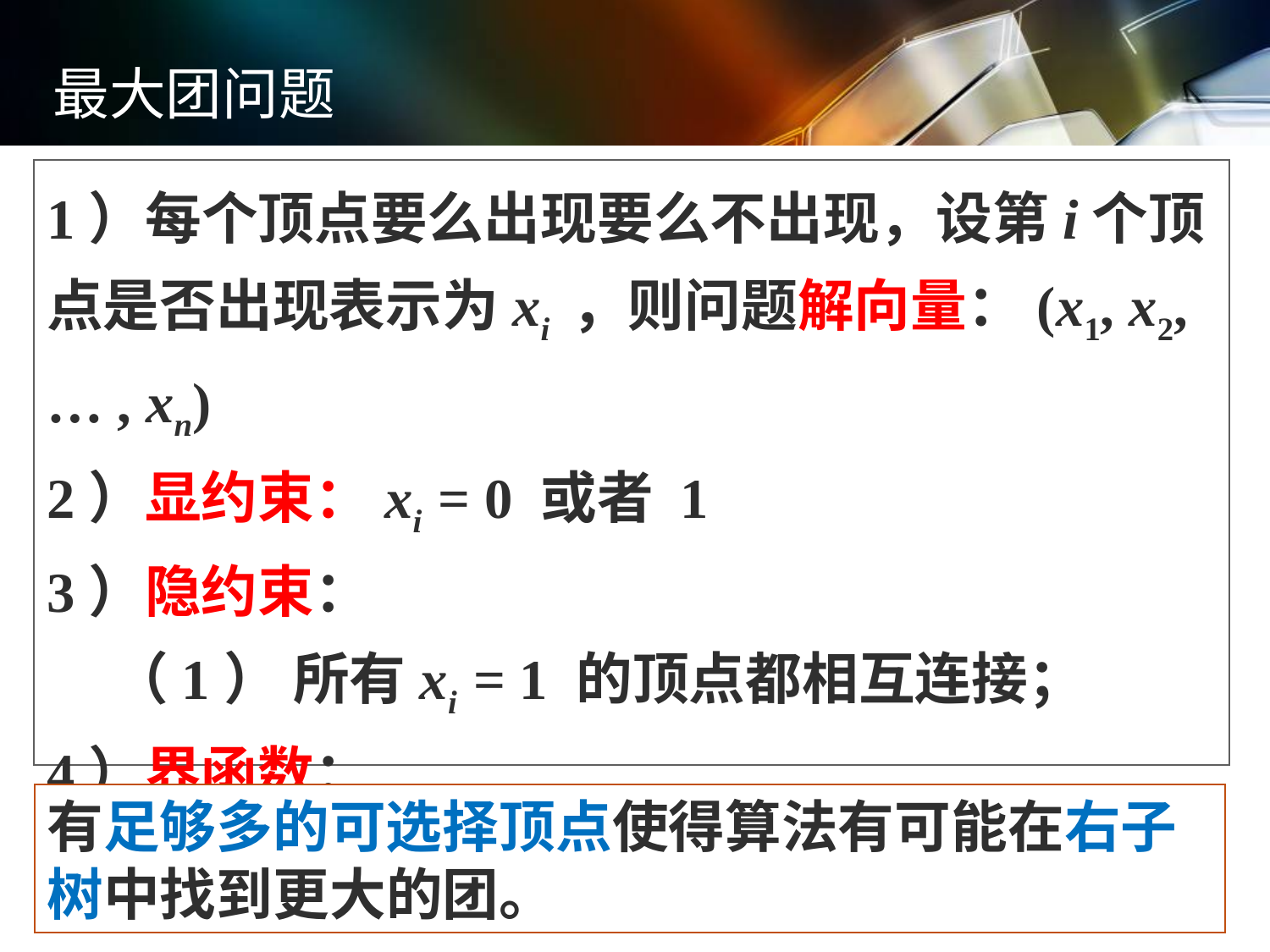

最大团问题
1）每个顶点要么出现要么不出现，设第i个顶点是否出现表示为xi ，则问题解向量：(x1, x2, … , xn)
2）显约束：xi  = 0 或者 1
3）隐约束：
    （1） 所有xi  = 1 的顶点都相互连接；
4）界函数：

有足够多的可选择顶点使得算法有可能在右子树中找到更大的团。